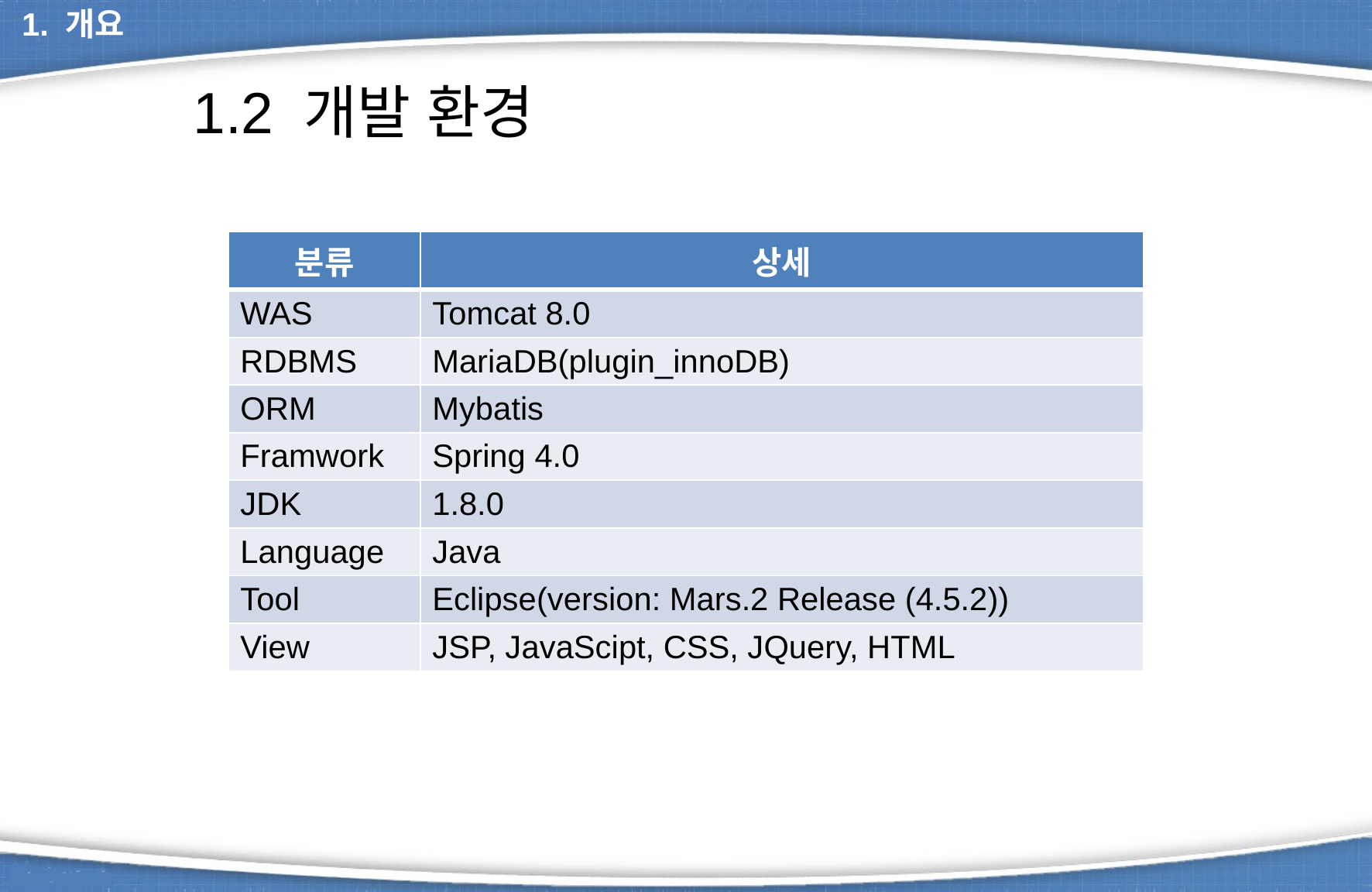

1. 개요
# 1.2 개발 환경
| 분류 | 상세 |
| --- | --- |
| WAS | Tomcat 8.0 |
| RDBMS | MariaDB(plugin\_innoDB) |
| ORM | Mybatis |
| Framwork | Spring 4.0 |
| JDK | 1.8.0 |
| Language | Java |
| Tool | Eclipse(version: Mars.2 Release (4.5.2)) |
| View | JSP, JavaScipt, CSS, JQuery, HTML |